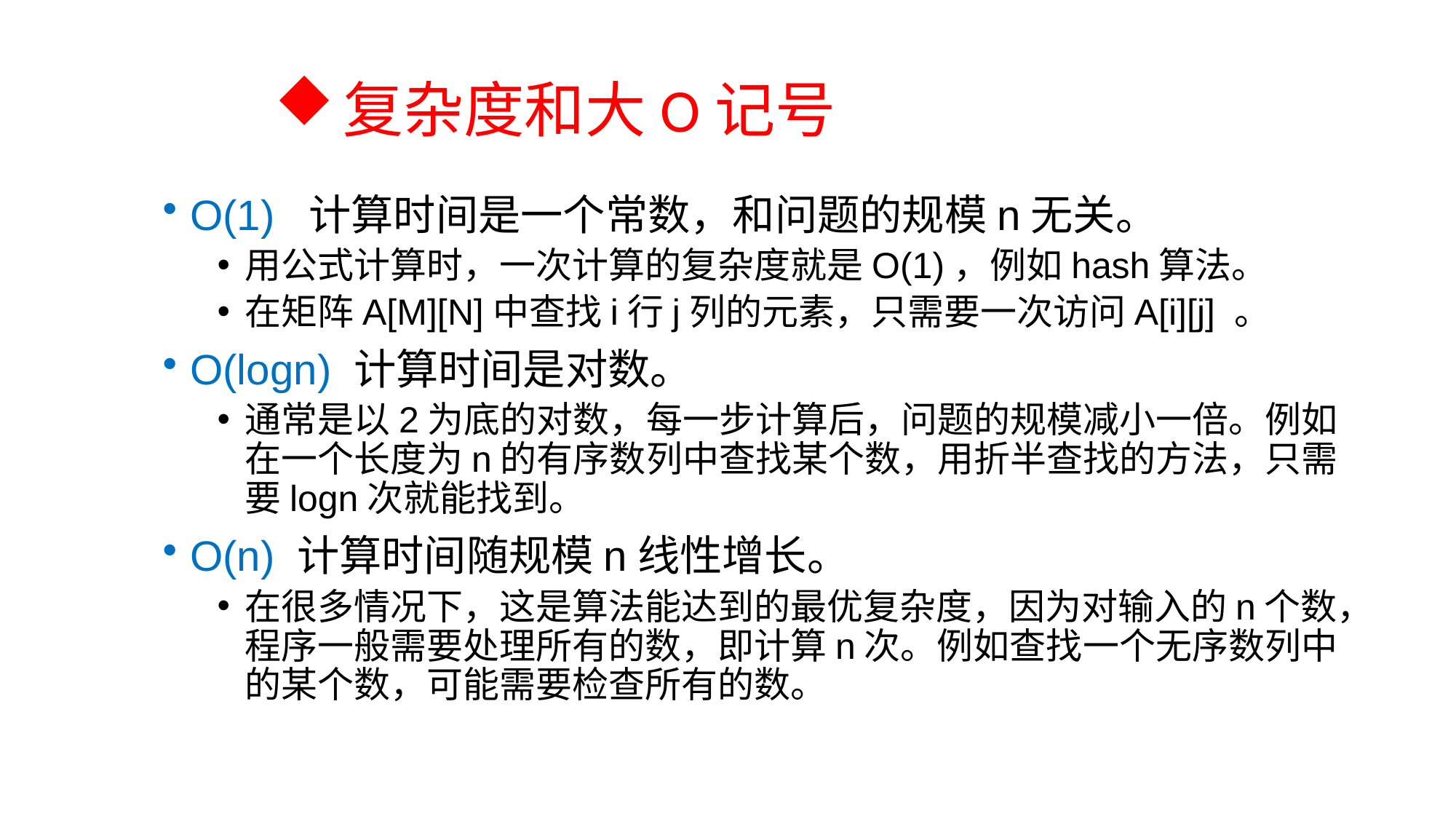

# 复杂度和大O记号
O(1)  计算时间是一个常数，和问题的规模n无关。
用公式计算时，一次计算的复杂度就是O(1)，例如hash算法。
在矩阵A[M][N]中查找i行j列的元素，只需要一次访问A[i][j] 。
O(logn) 计算时间是对数。
通常是以2为底的对数，每一步计算后，问题的规模减小一倍。例如在一个长度为n的有序数列中查找某个数，用折半查找的方法，只需要logn次就能找到。
O(n) 计算时间随规模n线性增长。
在很多情况下，这是算法能达到的最优复杂度，因为对输入的n个数，程序一般需要处理所有的数，即计算n次。例如查找一个无序数列中的某个数，可能需要检查所有的数。